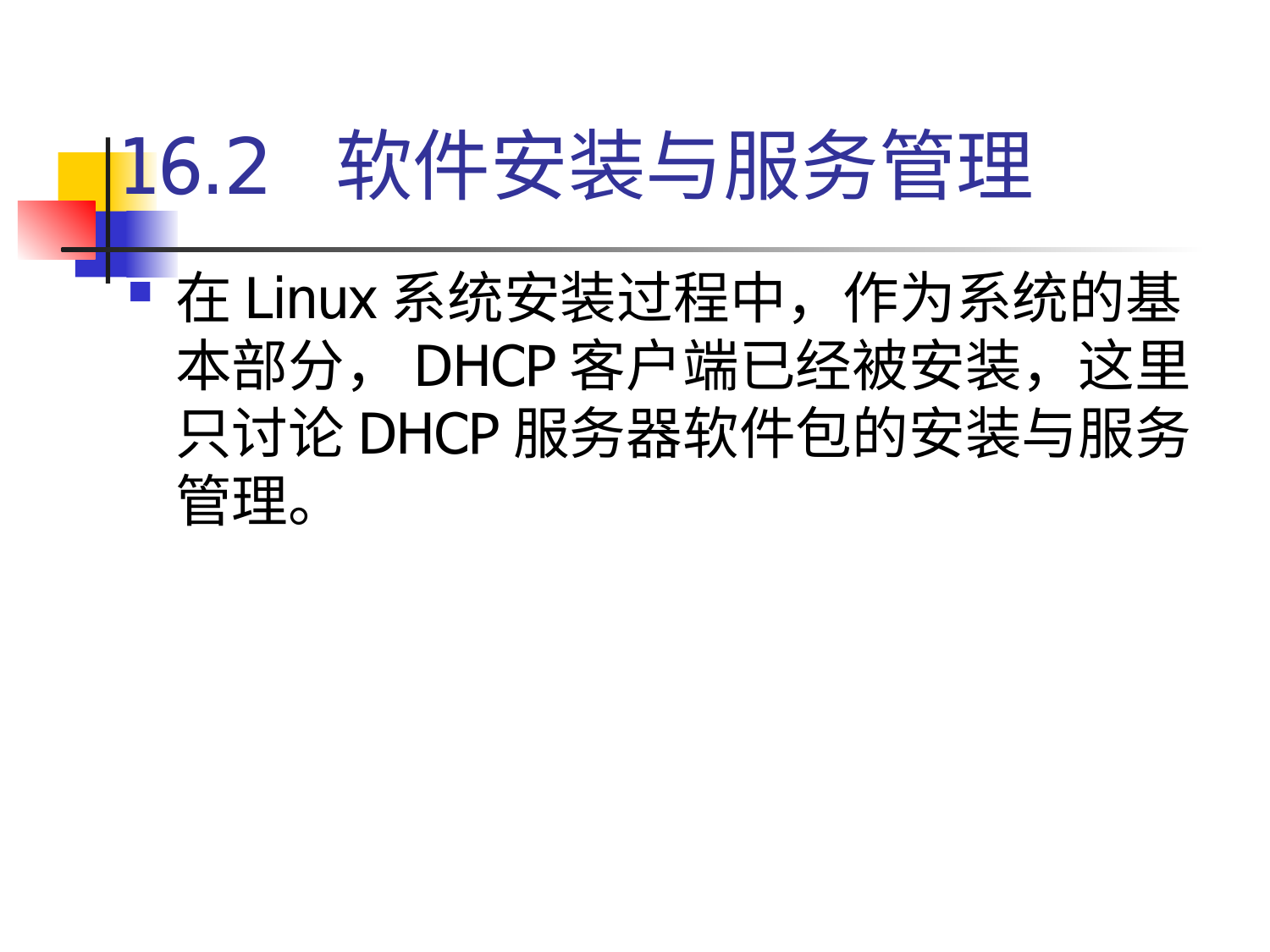

# 16.2  软件安装与服务管理
在Linux系统安装过程中，作为系统的基本部分，DHCP客户端已经被安装，这里只讨论DHCP服务器软件包的安装与服务管理。